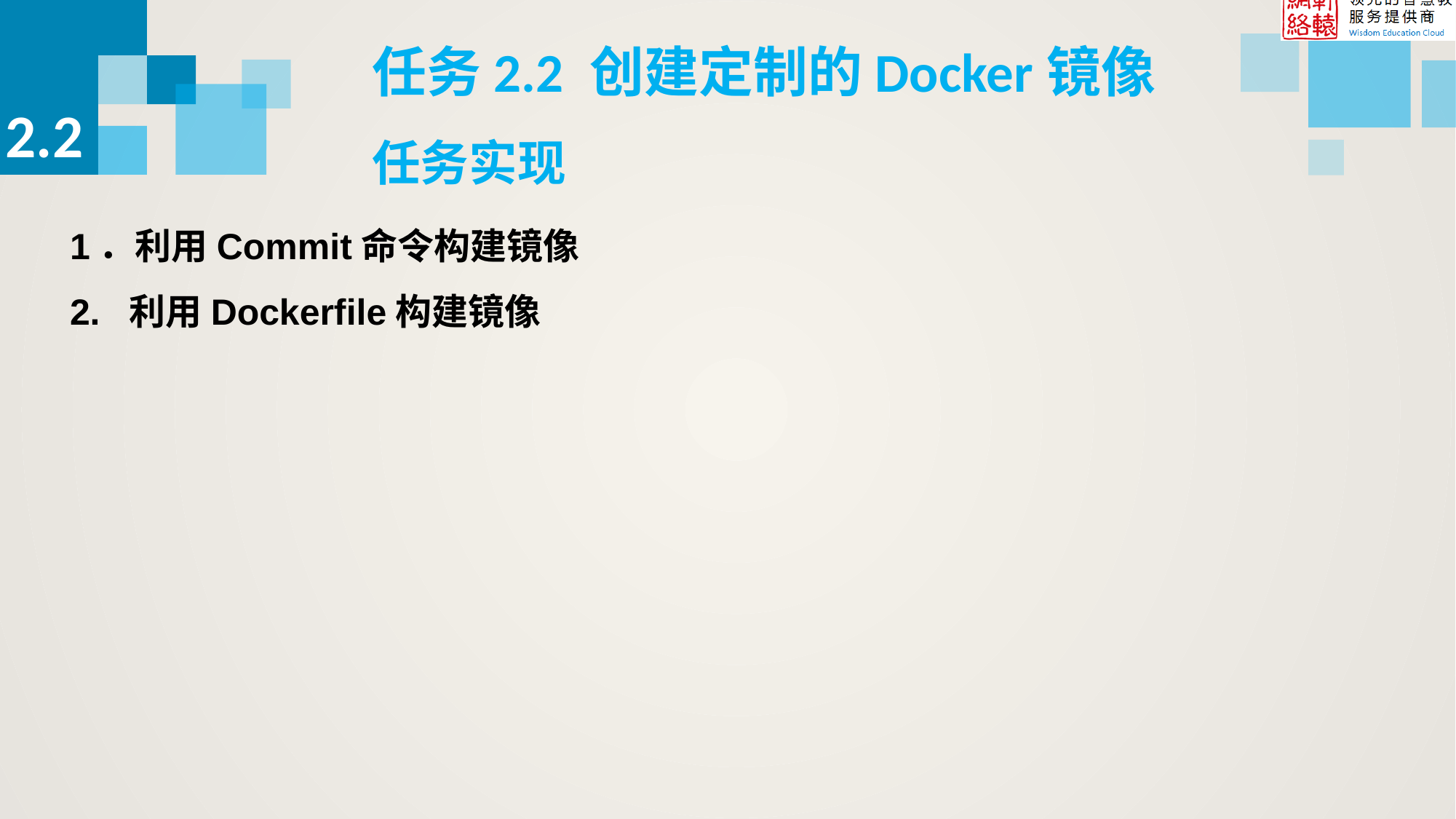

任务2.2 创建定制的Docker镜像
2.2
任务实现
1．利用Commit命令构建镜像
2.  利用Dockerfile构建镜像